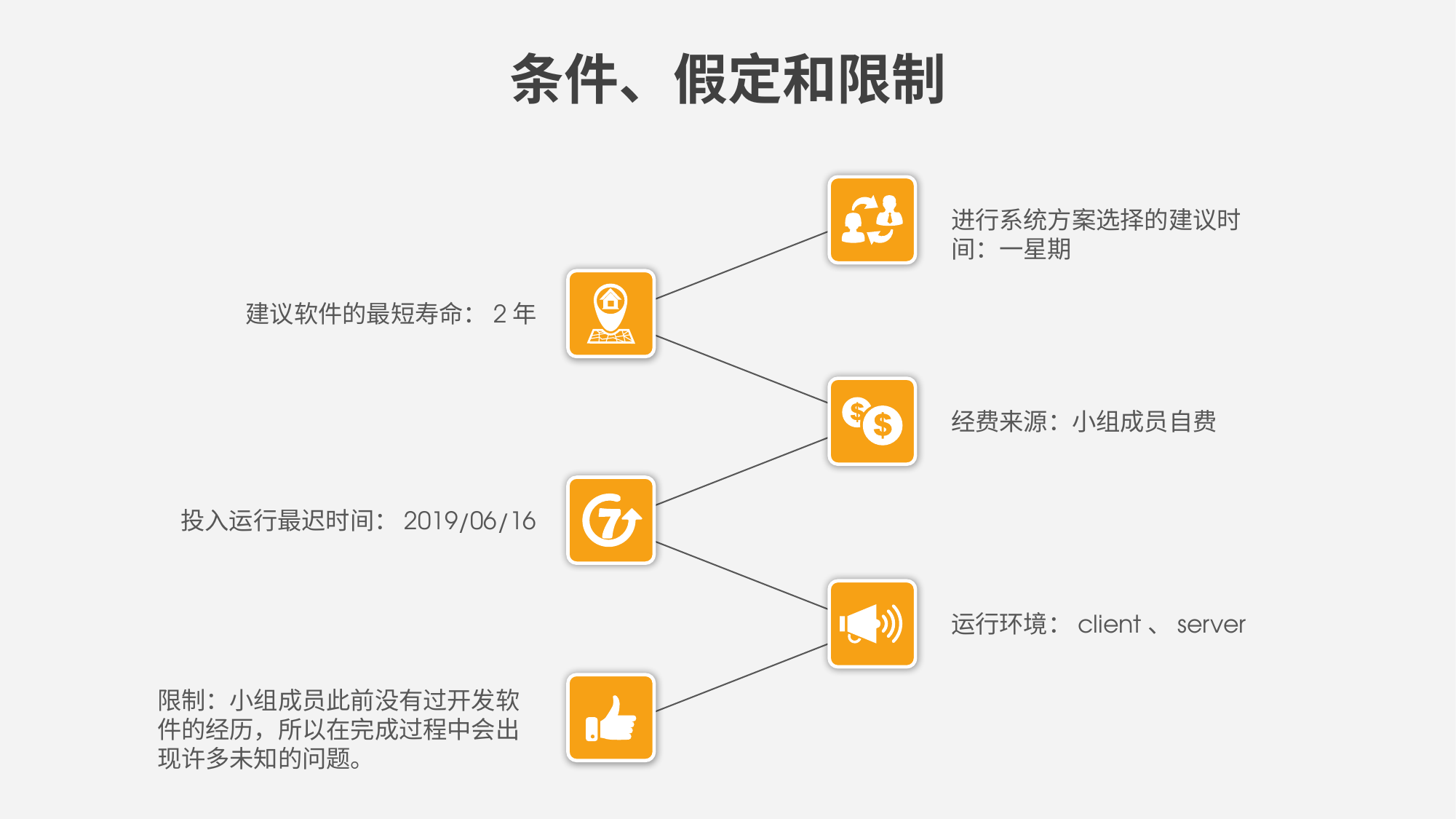

条件、假定和限制

进行系统方案选择的建议时间：一星期

建议软件的最短寿命：2年

经费来源：小组成员自费

投入运行最迟时间：2019/06/16

运行环境：client、server

限制：小组成员此前没有过开发软件的经历，所以在完成过程中会出现许多未知的问题。